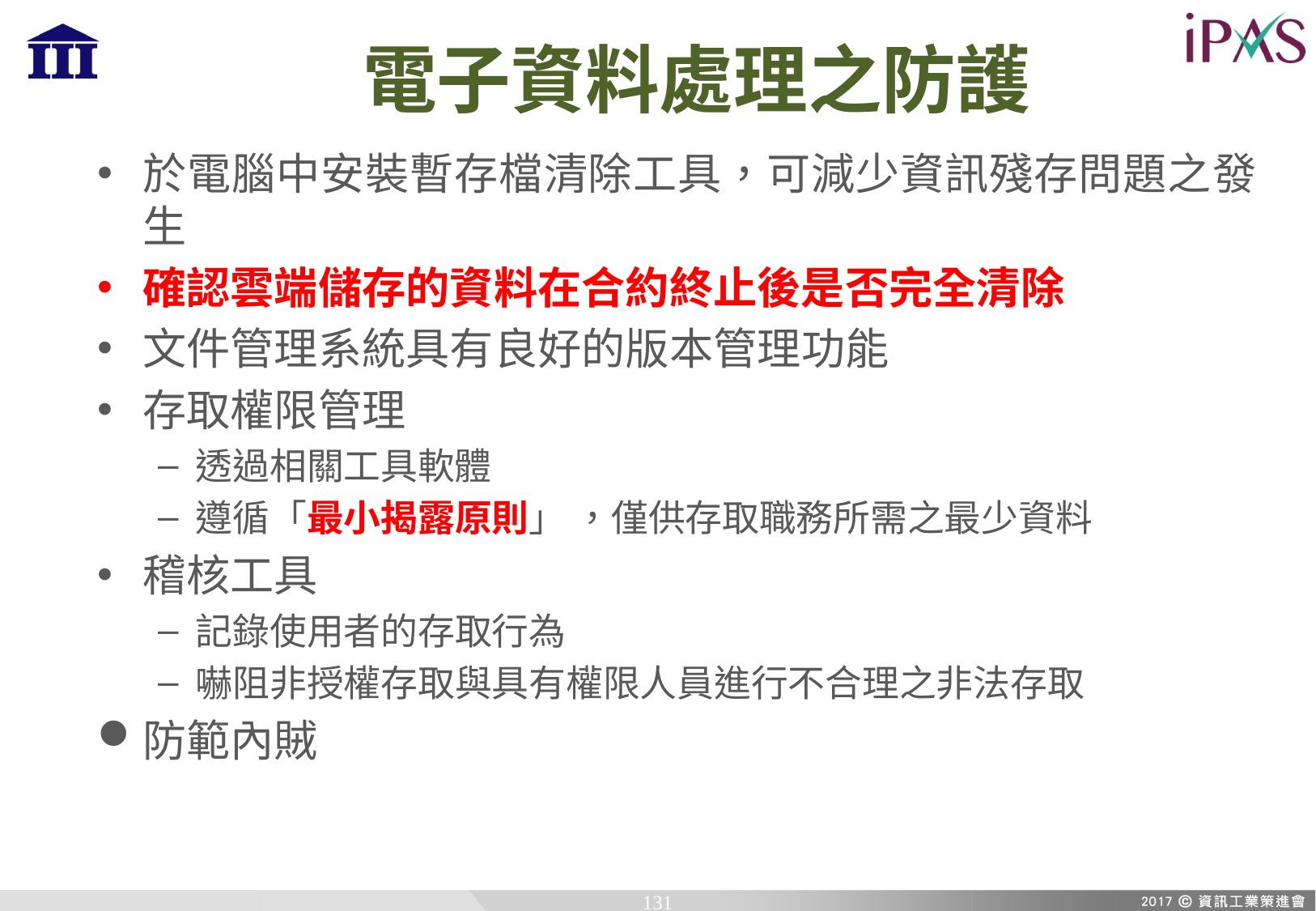

# 電子資料處理之防護
於電腦中安裝暫存檔清除工具，可減少資訊殘存問題之發生
確認雲端儲存的資料在合約終止後是否完全清除
文件管理系統具有良好的版本管理功能
存取權限管理
透過相關工具軟體
遵循「最小揭露原則」 ，僅供存取職務所需之最少資料
稽核工具
記錄使用者的存取行為
嚇阻非授權存取與具有權限人員進行不合理之非法存取
防範內賊

131